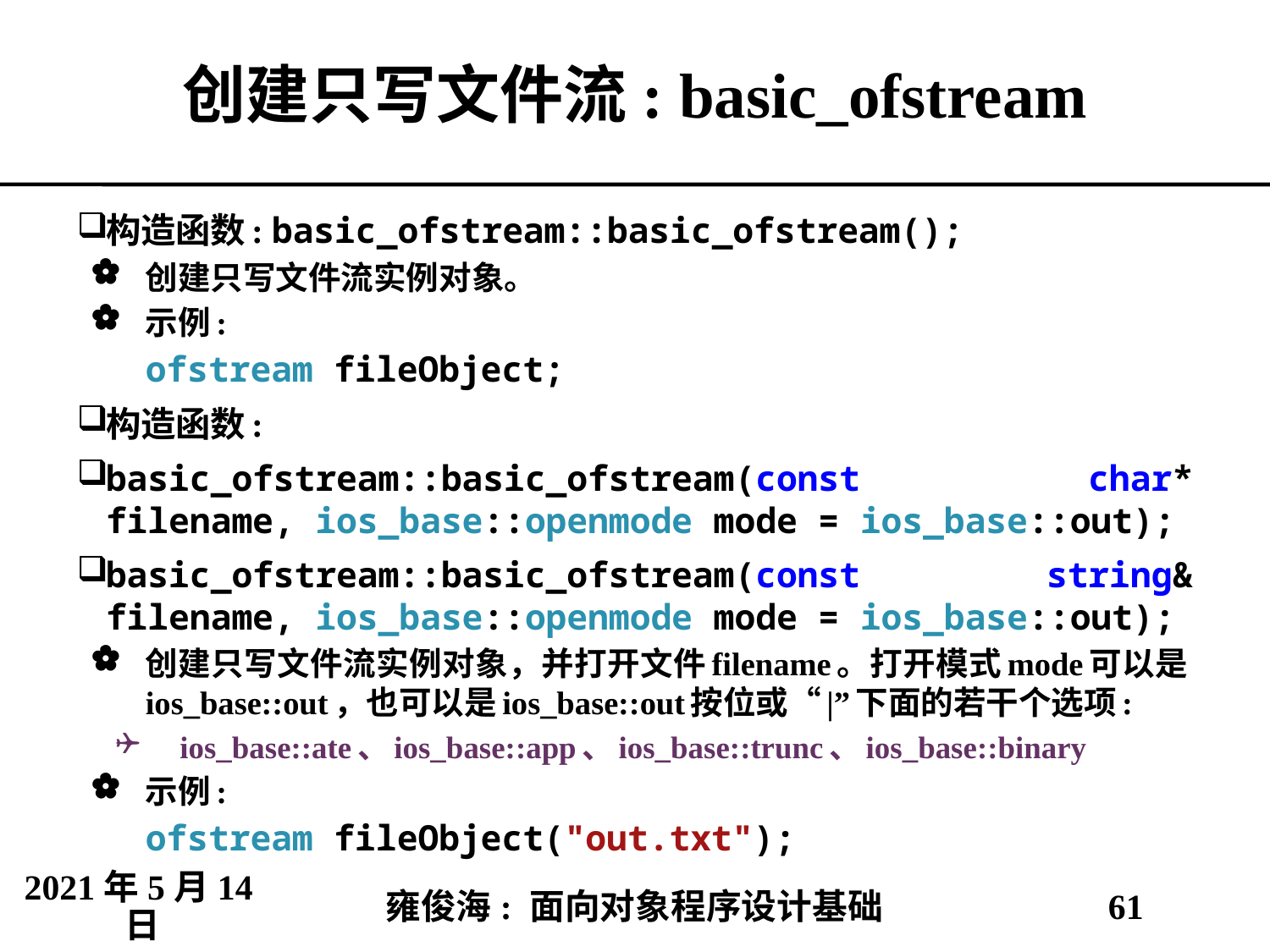

# 创建只写文件流: basic_ofstream

构造函数: basic_ofstream::basic_ofstream();
创建只写文件流实例对象。
示例:
ofstream fileObject;
构造函数:
basic_ofstream::basic_ofstream(const char* filename, ios_base::openmode mode = ios_base::out);
basic_ofstream::basic_ofstream(const string& filename, ios_base::openmode mode = ios_base::out);
创建只写文件流实例对象，并打开文件filename。打开模式mode可以是ios_base::out，也可以是ios_base::out按位或“|”下面的若干个选项:
ios_base::ate、ios_base::app、ios_base::trunc、ios_base::binary
示例:
ofstream fileObject("out.txt");
2021年5月14日
雍俊海: 面向对象程序设计基础
61